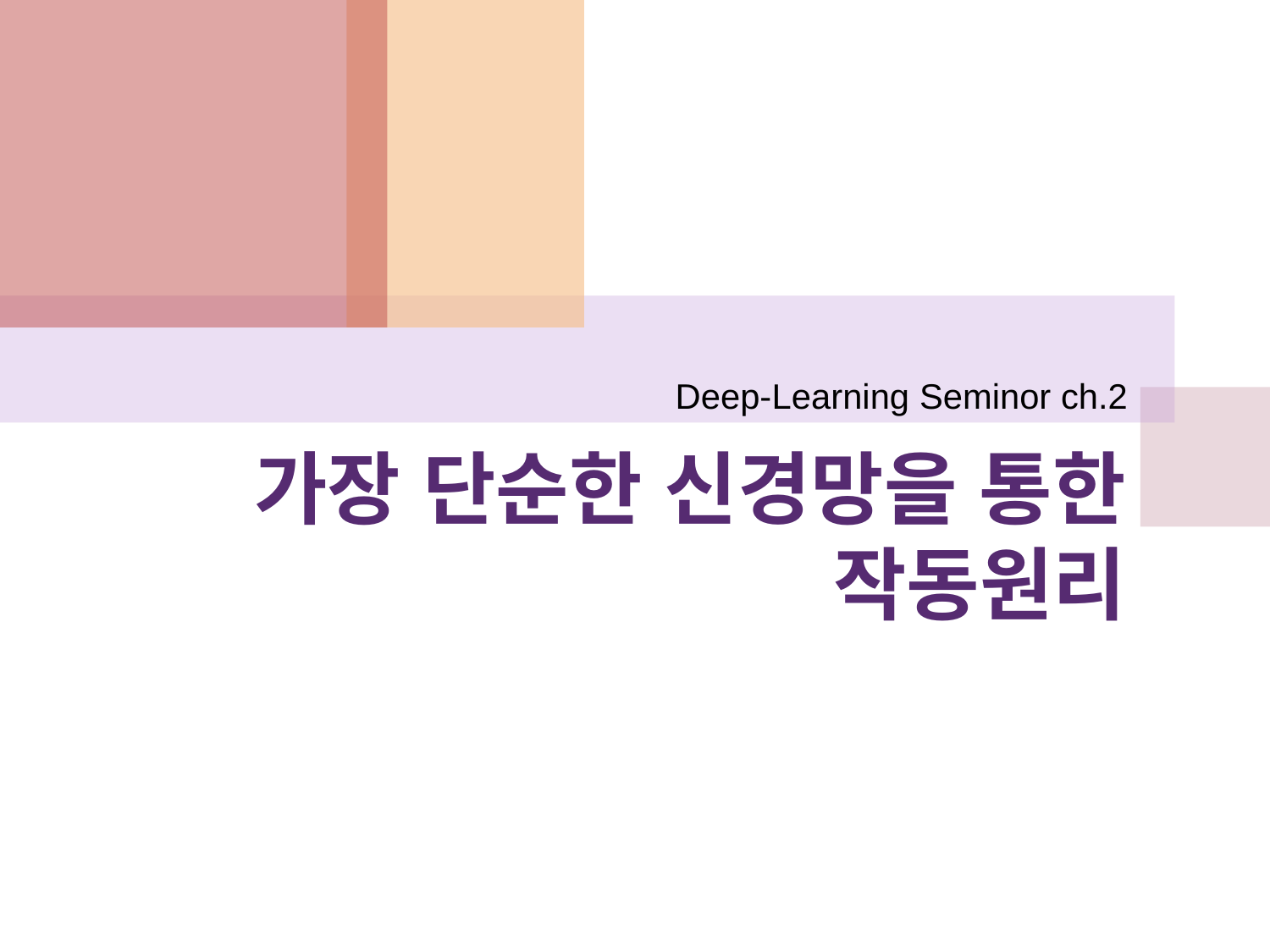

Deep-Learning Seminor ch.2
# 가장 단순한 신경망을 통한 작동원리